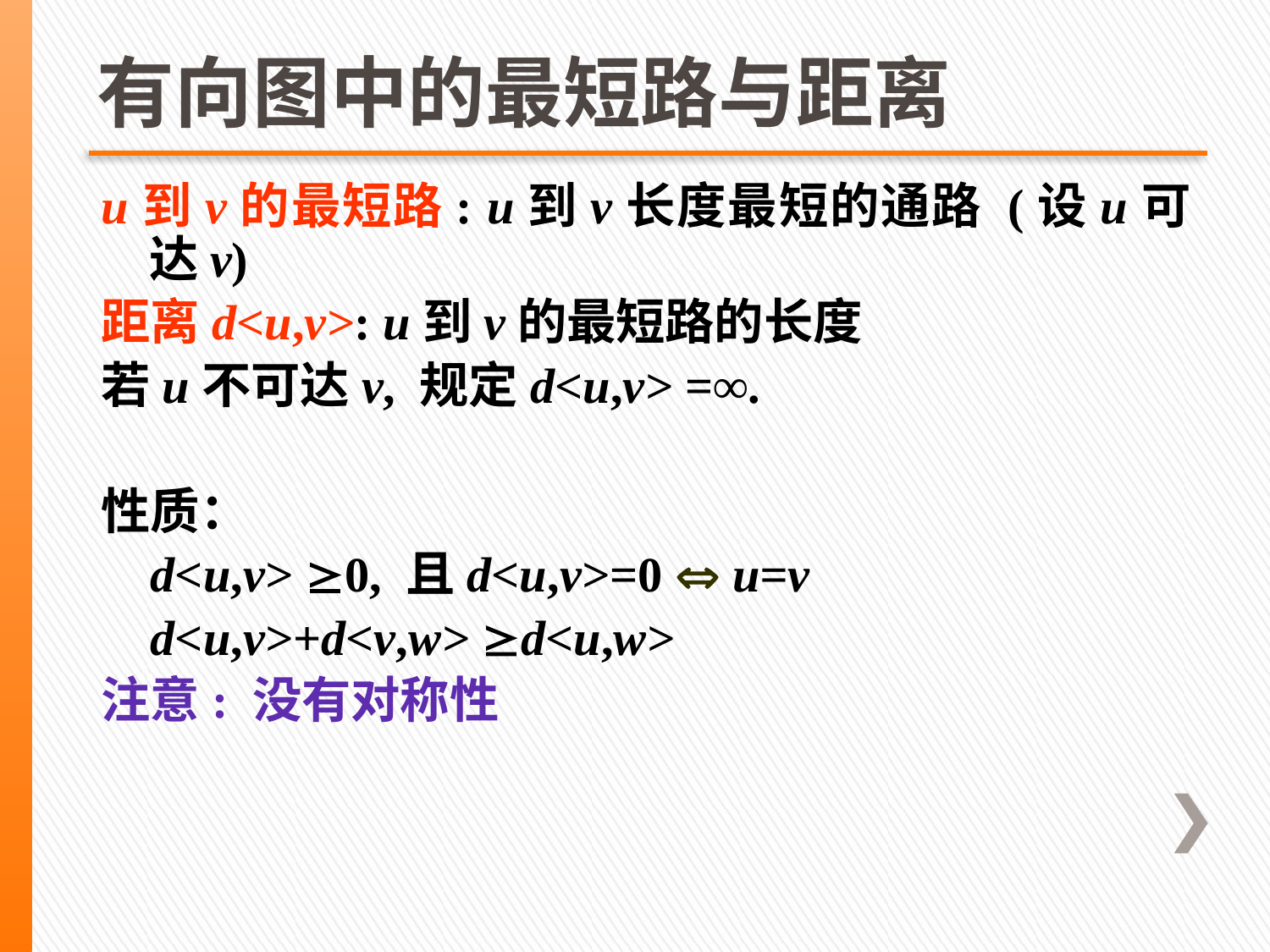

# 有向图中的最短路与距离
u到v的最短路: u到v长度最短的通路 (设u可达v)
距离d<u,v>: u到v的最短路的长度
若u不可达v, 规定d<u,v> =∞.

性质：
    d<u,v> ≥0, 且d<u,v>=0 ⇔ u=v
    d<u,v>+d<v,w> ≥d<u,w>
注意: 没有对称性